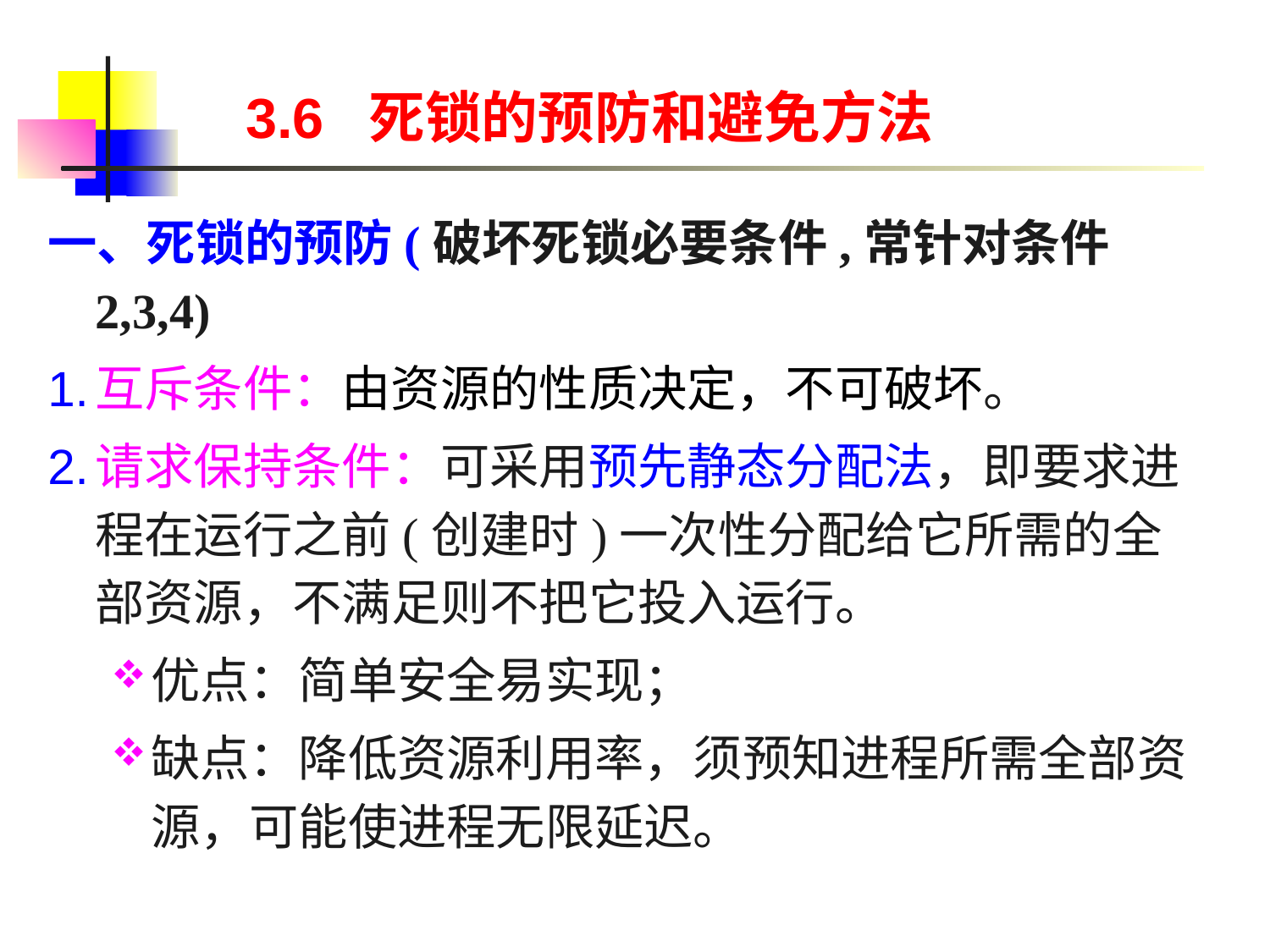

# 3.6  死锁的预防和避免方法
一、死锁的预防(破坏死锁必要条件,常针对条件2,3,4)
互斥条件：由资源的性质决定，不可破坏。
请求保持条件：可采用预先静态分配法，即要求进程在运行之前(创建时)一次性分配给它所需的全部资源，不满足则不把它投入运行。
优点：简单安全易实现；
缺点：降低资源利用率，须预知进程所需全部资源，可能使进程无限延迟。